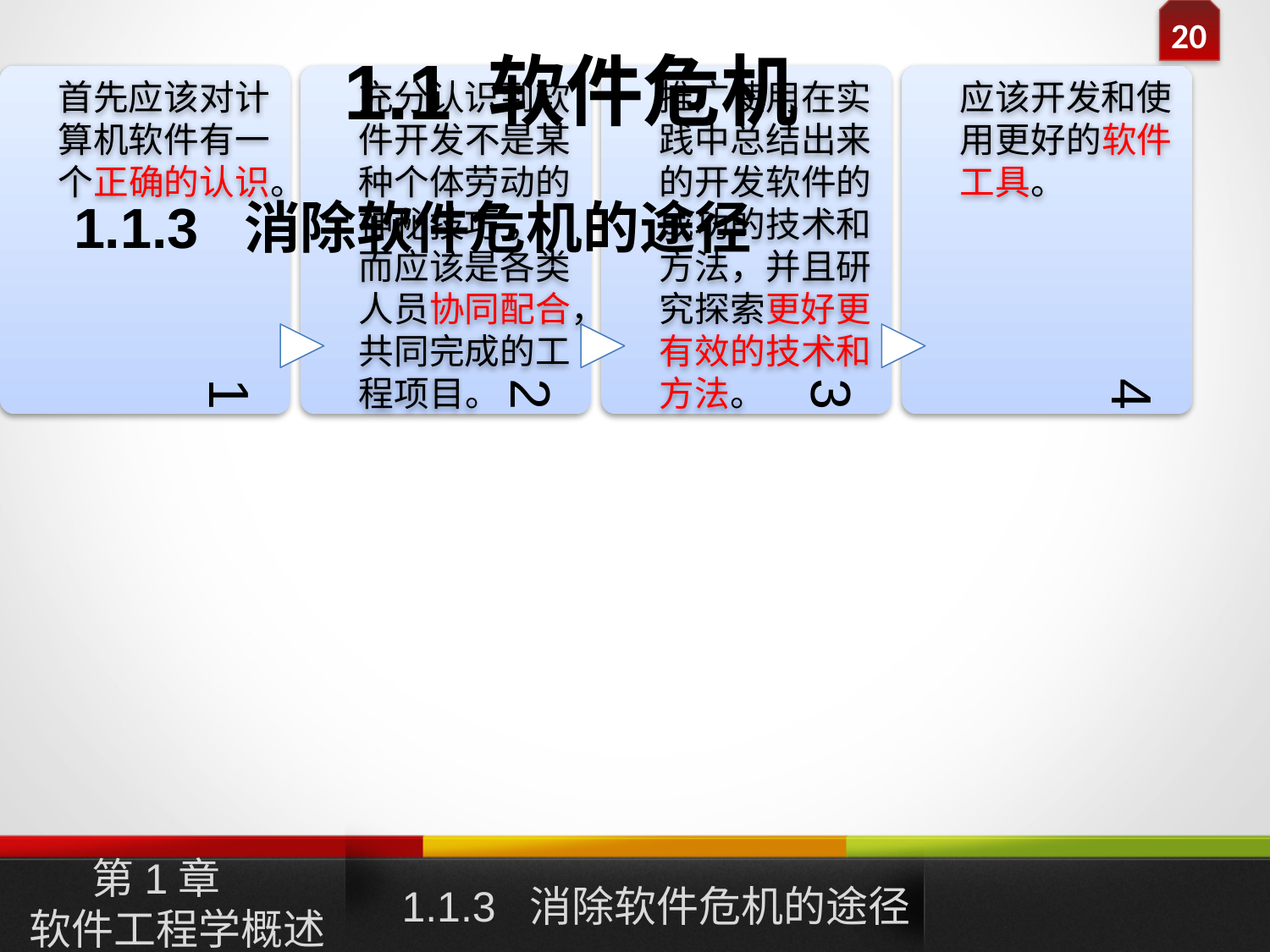

1.1 软件危机
1.1.3  消除软件危机的途径
1
2
3
4
首先应该对计算机软件有一个正确的认识。
充分认识到软件开发不是某种个体劳动的神秘技巧 ，而应该是各类人员协同配合，共同完成的工程项目。
推广使用在实践中总结出来的开发软件的成功的技术和方法，并且研究探索更好更有效的技术和方法。
应该开发和使用更好的软件工具。
1.1.3  消除软件危机的途径